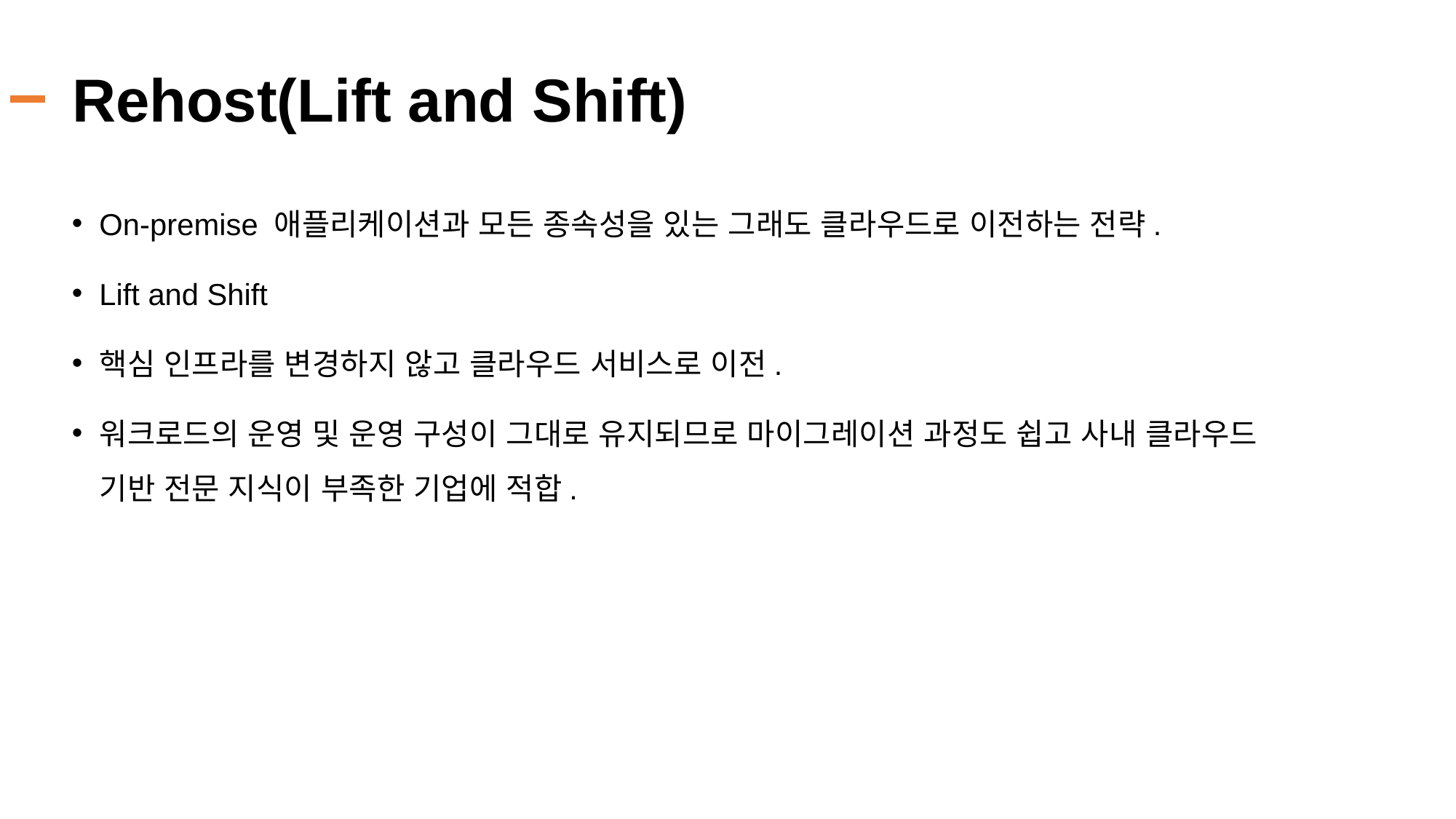

# Rehost(Lift and Shift)

On-premise 애플리케이션과 모든 종속성을 있는 그래도 클라우드로 이전하는 전략.
Lift and Shift
핵심 인프라를 변경하지 않고 클라우드 서비스로 이전.
워크로드의 운영 및 운영 구성이 그대로 유지되므로 마이그레이션 과정도 쉽고 사내 클라우드 기반 전문 지식이 부족한 기업에 적합.